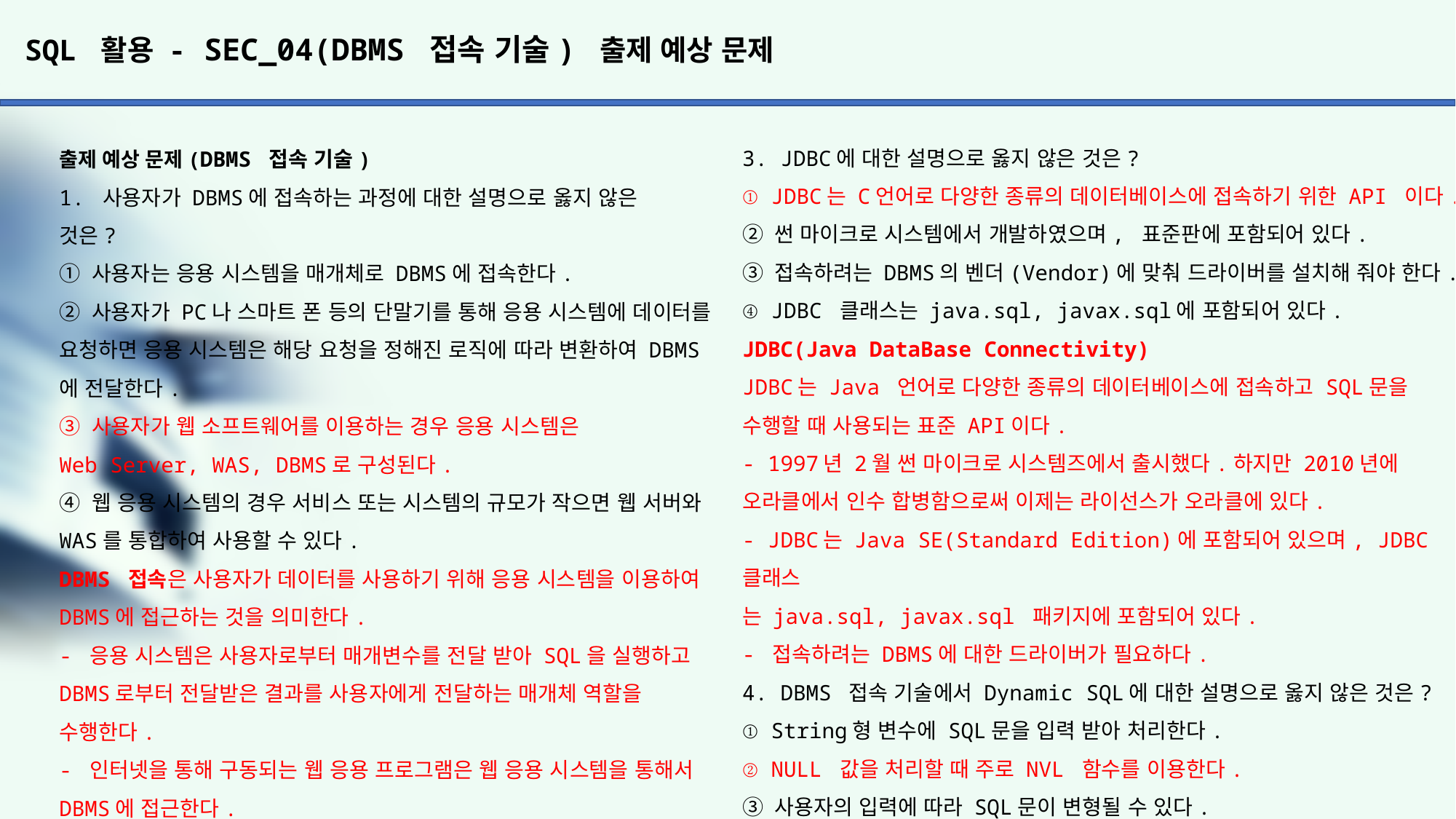

# SQL 활용 - SEC_04(DBMS 접속 기술) 출제 예상 문제
3. JDBC에 대한 설명으로 옳지 않은 것은?
① JDBC는 C언어로 다양한 종류의 데이터베이스에 접속하기 위한 API 이다.
② 썬 마이크로 시스템에서 개발하였으며, 표준판에 포함되어 있다.
③ 접속하려는 DBMS의 벤더(Vendor)에 맞춰 드라이버를 설치해 줘야 한다.
④ JDBC 클래스는 java.sql, javax.sql에 포함되어 있다.
JDBC(Java DataBase Connectivity)
JDBC는 Java 언어로 다양한 종류의 데이터베이스에 접속하고 SQL문을
수행할 때 사용되는 표준 API이다.
- 1997년 2월 썬 마이크로 시스템즈에서 출시했다.하지만 2010년에 오라클에서 인수 합병함으로써 이제는 라이선스가 오라클에 있다.
- JDBC는 Java SE(Standard Edition)에 포함되어 있으며, JDBC 클래스
는 java.sql, javax.sql 패키지에 포함되어 있다.
- 접속하려는 DBMS에 대한 드라이버가 필요하다.
4. DBMS 접속 기술에서 Dynamic SQL에 대한 설명으로 옳지 않은 것은?
① String형 변수에 SQL문을 입력 받아 처리한다.
② NULL 값을 처리할 때 주로 NVL 함수를 이용한다.
③ 사용자의 입력에 따라 SQL문이 변형될 수 있다.
④ Static SQL에 비해 유연한 로직의 개발이 가능하지만 실행 속도가 비교적 느리다.
동적 SQL은 개발 언어에 삽입되는 SQL 코드를 문자열(String) 변수에
넣어 처리하는 것으로, 조건에 따라 SQL 구문이 동적으로 변경하여 처리할 수 있다.
- 동적 SQL은 사용자로부터 SQL문의 일부 또는 전부를 입력 받아 실행
할 수 있다.
- 동적 SQL은 값이 입력되지 않을 경우 사용하는 NVL() 를 사용할 필요
가 없다.
- 동적 SQL은 응용 프로그램 수행 시 SQL이 변형될 수 있으므로 프리컴파일 할 때, 구문 분석, 접근 권한 확인 등을 할 수 없다.
- 동정 SQL은 정적 SQL에 비해 속도가 느리지만, 상황에 따라 다양한 조건을 첨가하는 등 유연한 개발이 가능하다.
출제 예상 문제(DBMS 접속 기술)
1. 사용자가 DBMS에 접속하는 과정에 대한 설명으로 옳지 않은
것은?
① 사용자는 응용 시스템을 매개체로 DBMS에 접속한다.
② 사용자가 PC나 스마트 폰 등의 단말기를 통해 응용 시스템에 데이터를 요청하면 응용 시스템은 해당 요청을 정해진 로직에 따라 변환하여 DBMS에 전달한다.
③ 사용자가 웹 소프트웨어를 이용하는 경우 응용 시스템은
Web Server, WAS, DBMS로 구성된다.
④ 웹 응용 시스템의 경우 서비스 또는 시스템의 규모가 작으면 웹 서버와 WAS를 통합하여 사용할 수 있다.
DBMS 접속은 사용자가 데이터를 사용하기 위해 응용 시스템을 이용하여 DBMS에 접근하는 것을 의미한다.
- 응용 시스템은 사용자로부터 매개변수를 전달 받아 SQL을 실행하고 DBMS로부터 전달받은 결과를 사용자에게 전달하는 매개체 역할을 수행한다.
- 인터넷을 통해 구동되는 웹 응용 프로그램은 웹 응용 시스템을 통해서 DBMS에 접근한다.
- 웹 응용 시스템은 웹 서버와 웹 애플리케이션 서버(WAS)로 구성
되며, 서비스 규모가 작은 경우 웹 서버와 웹 애플리케이션 서버를 통합하여 하나의 서버만으로도 운용할 수 있다.
2. 웹 응용 프로그램에서 사용자가 데이터를 요청하고 결과를 받기까지의 순서로 옳은 것은?
① 사용자 ↔ 단말기 ↔ Web Server ↔ WAS ↔ DBMS
② 사용자 ↔ 단말기 ↔ WAS ↔ Web Server ↔ DBMS
③ 사용자 ↔ 단말기 ↔ WAS ↔ DBMS ↔ Web Server
④ 사용자 ↔ 단말기 ↔ DBMS ↔ WAS ↔ Web Server
사용자는 단말기를 통해 웹 응용 프로그램을 실행하며, 웹 응용
프로그램은 DBMS에 접근하기 위해 웹 서버와 WAS로 구성되는 웹
응용 시스템을 매개체로 사용한다.